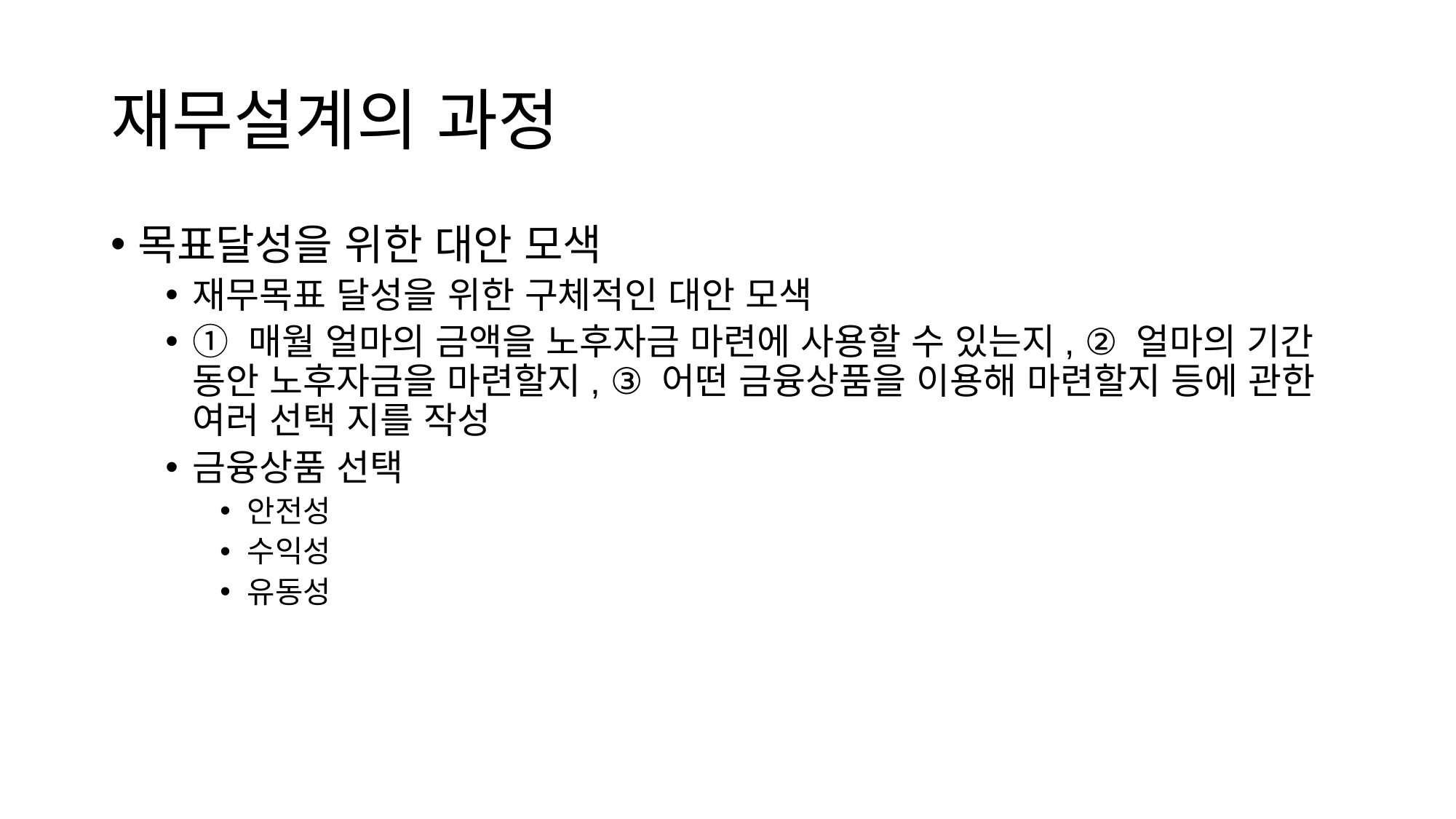

# 재무설계의 과정
목표달성을 위한 대안 모색
재무목표 달성을 위한 구체적인 대안 모색
① 매월 얼마의 금액을 노후자금 마련에 사용할 수 있는지, ② 얼마의 기간 동안 노후자금을 마련할지, ③ 어떤 금융상품을 이용해 마련할지 등에 관한 여러 선택 지를 작성
금융상품 선택
안전성
수익성
유동성